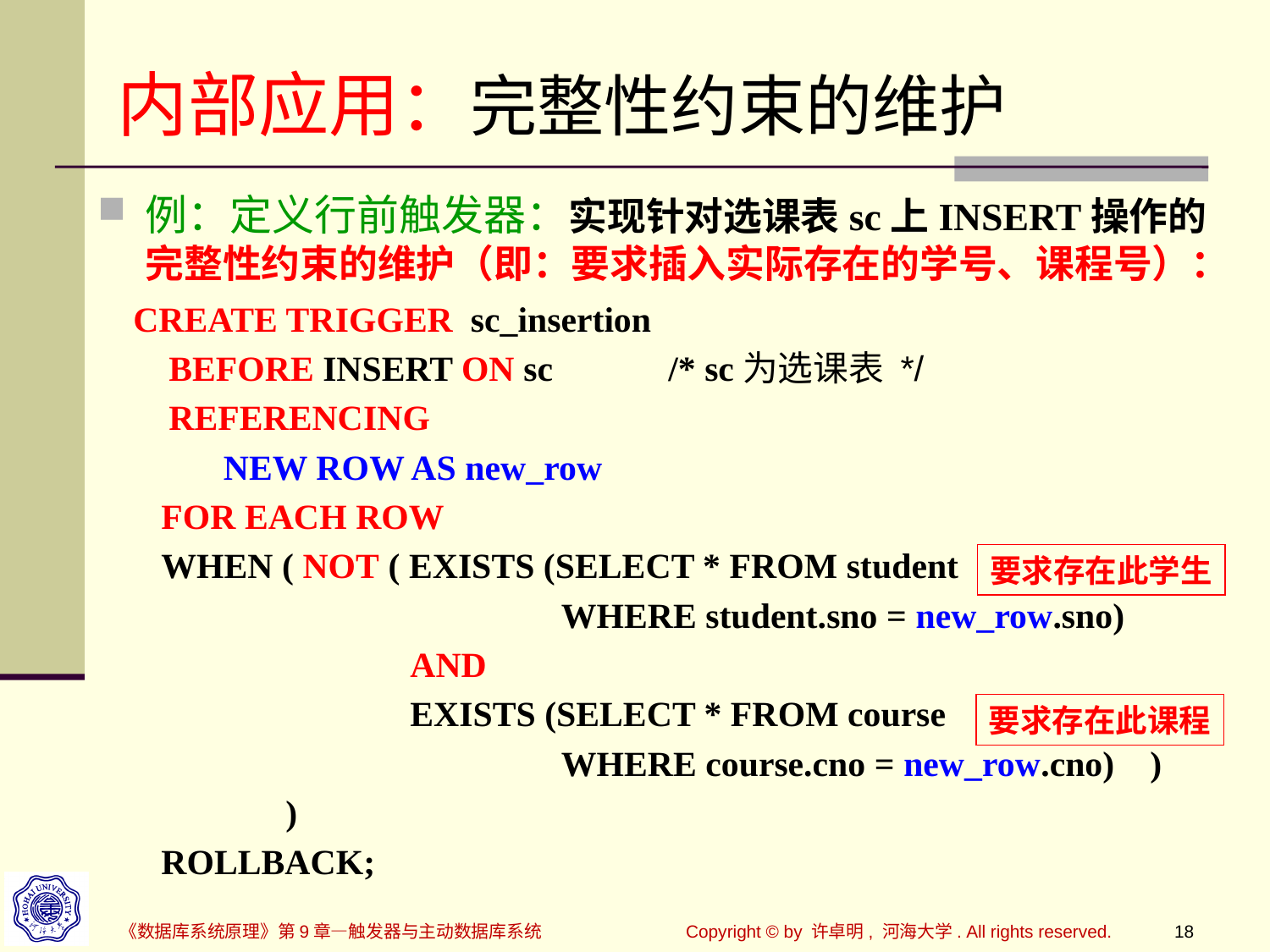

# 内部应用：完整性约束的维护
例：定义行前触发器：实现针对选课表sc上INSERT操作的完整性约束的维护（即：要求插入实际存在的学号、课程号）：
    CREATE TRIGGER  sc_insertion
        BEFORE INSERT ON sc             /* sc为选课表 */
        REFERENCING
       NEW ROW AS new_row
FOR EACH ROW
WHEN ( NOT ( EXISTS (SELECT * FROM student
                                             WHERE student.sno = new_row.sno)
                            AND
                            EXISTS (SELECT * FROM course
                                             WHERE course.cno = new_row.cno)    )
              )
ROLLBACK;
要求存在此学生
要求存在此课程
《数据库系统原理》第9章—触发器与主动数据库系统
Copyright © by 许卓明, 河海大学. All rights reserved.
18